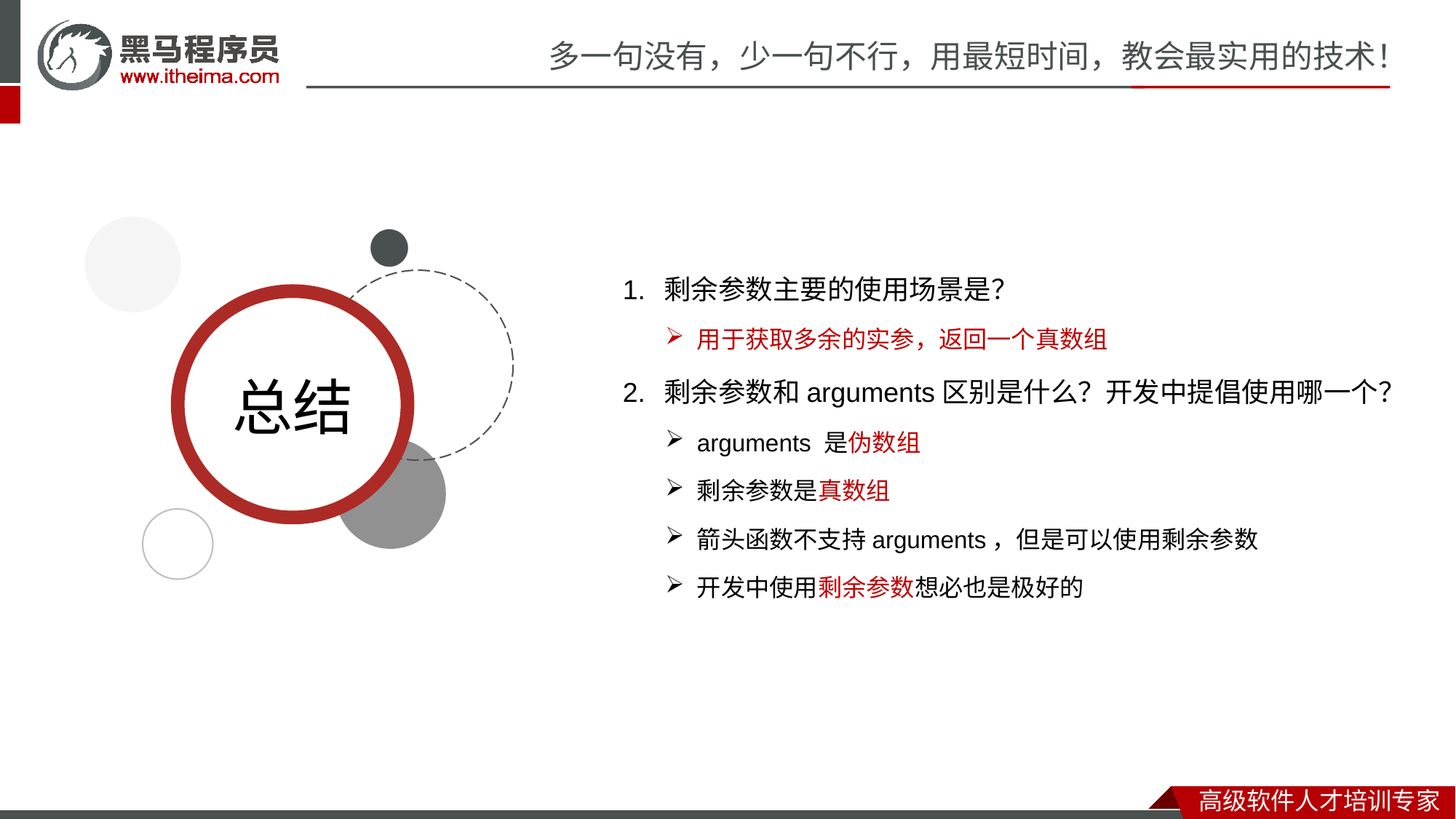

剩余参数主要的使用场景是？
用于获取多余的实参，返回一个真数组
剩余参数和arguments区别是什么？开发中提倡使用哪一个？
arguments 是伪数组
剩余参数是真数组
箭头函数不支持arguments，但是可以使用剩余参数
开发中使用剩余参数想必也是极好的